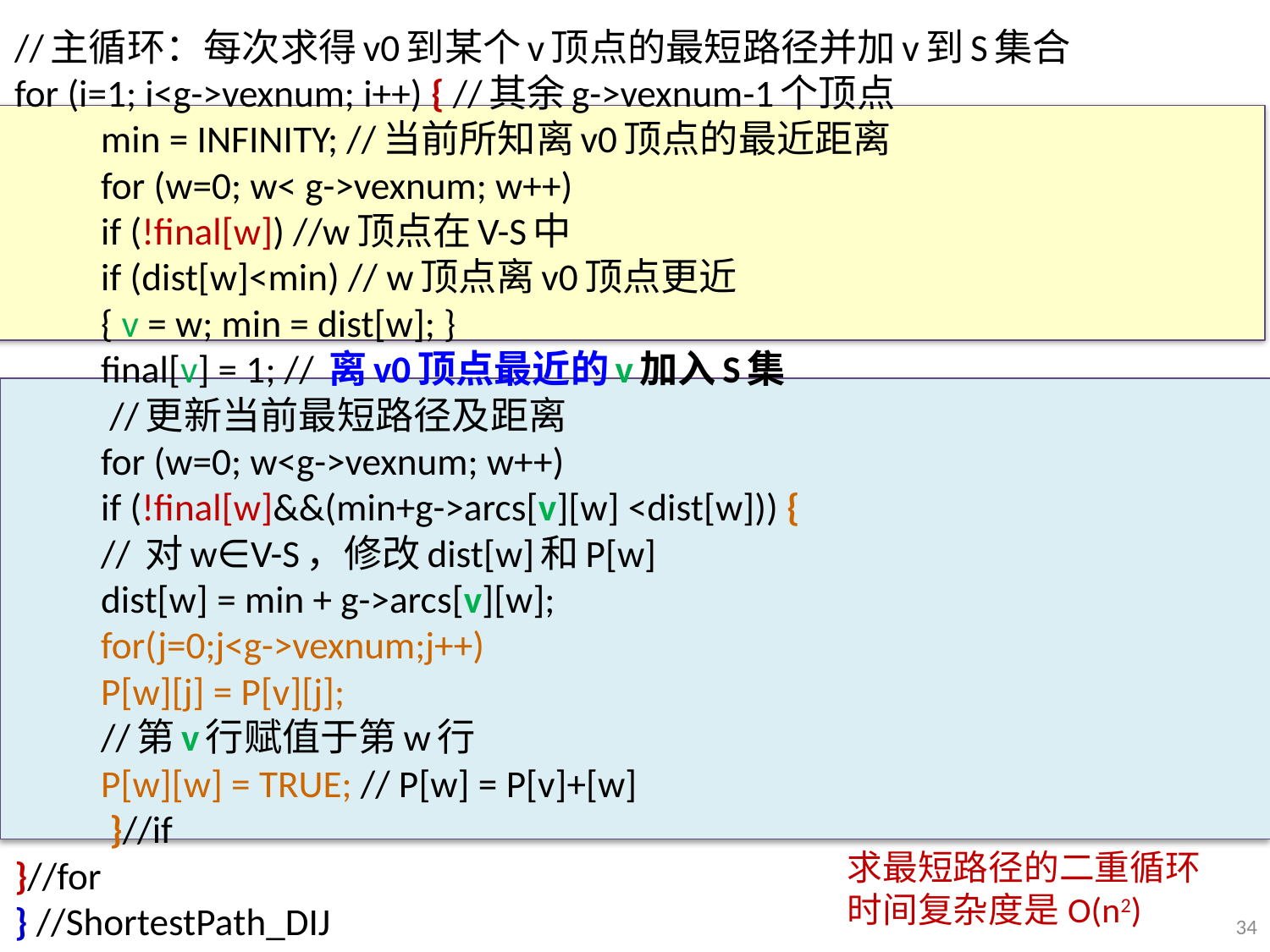

//主循环：每次求得v0到某个v顶点的最短路径并加v到S集合
for (i=1; i<g->vexnum; i++) { //其余g->vexnum-1个顶点
	min = INFINITY; //当前所知离v0顶点的最近距离
	for (w=0; w< g->vexnum; w++)
		if (!final[w]) //w顶点在V-S中
			if (dist[w]<min) // w顶点离v0顶点更近
				{ v = w; min = dist[w]; }
	final[v] = 1; // 离v0顶点最近的v加入S集
	 //更新当前最短路径及距离
	for (w=0; w<g->vexnum; w++)
 		if (!final[w]&&(min+g->arcs[v][w] <dist[w])) {
			// 对w∈V-S，修改dist[w]和P[w]
			dist[w] = min + g->arcs[v][w];
			for(j=0;j<g->vexnum;j++)
				P[w][j] = P[v][j];
				//第v行赋值于第w行
			P[w][w] = TRUE; // P[w] = P[v]+[w]
		 }//if
}//for
} //ShortestPath_DIJ

求最短路径的二重循环
时间复杂度是O(n2)
34